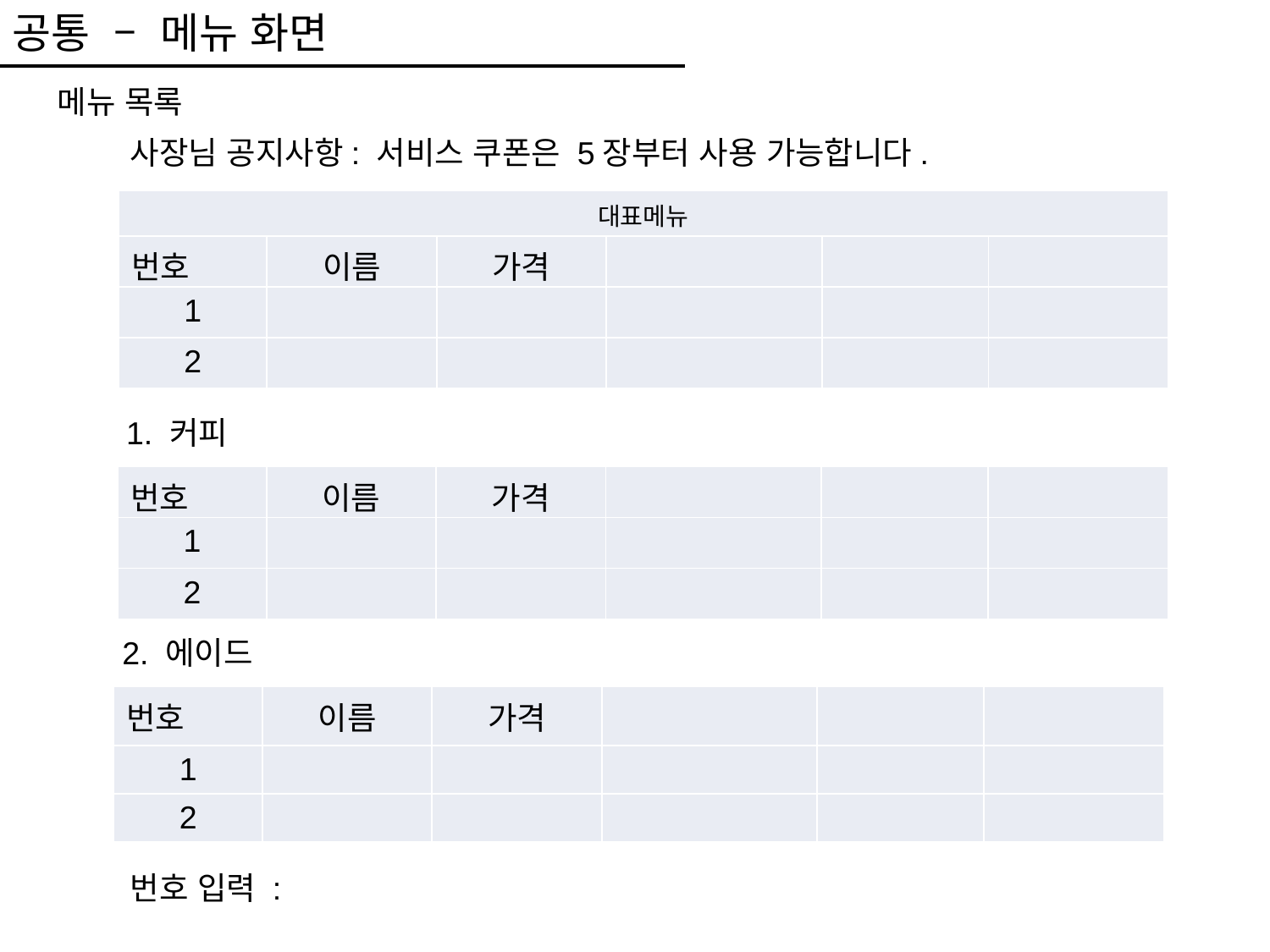

공통  –  메뉴 화면
메뉴 목록
사장님 공지사항: 서비스 쿠폰은 5장부터 사용 가능합니다.
| 대표메뉴 |  |  |  |  |  |
| --- | --- | --- | --- | --- | --- |
| 번호 | 이름 | 가격 |  |  |  |
| 1 |  |  |  |  |  |
| 2 |  |  |  |  |  |
1. 커피

| 번호 | 이름 | 가격 |  |  |  |
| --- | --- | --- | --- | --- | --- |
| 1 |  |  |  |  |  |
| 2 |  |  |  |  |  |
2. 에이드

| 번호 | 이름 | 가격 |  |  |  |
| --- | --- | --- | --- | --- | --- |
| 1 |  |  |  |  |  |
| 2 |  |  |  |  |  |
번호 입력 :